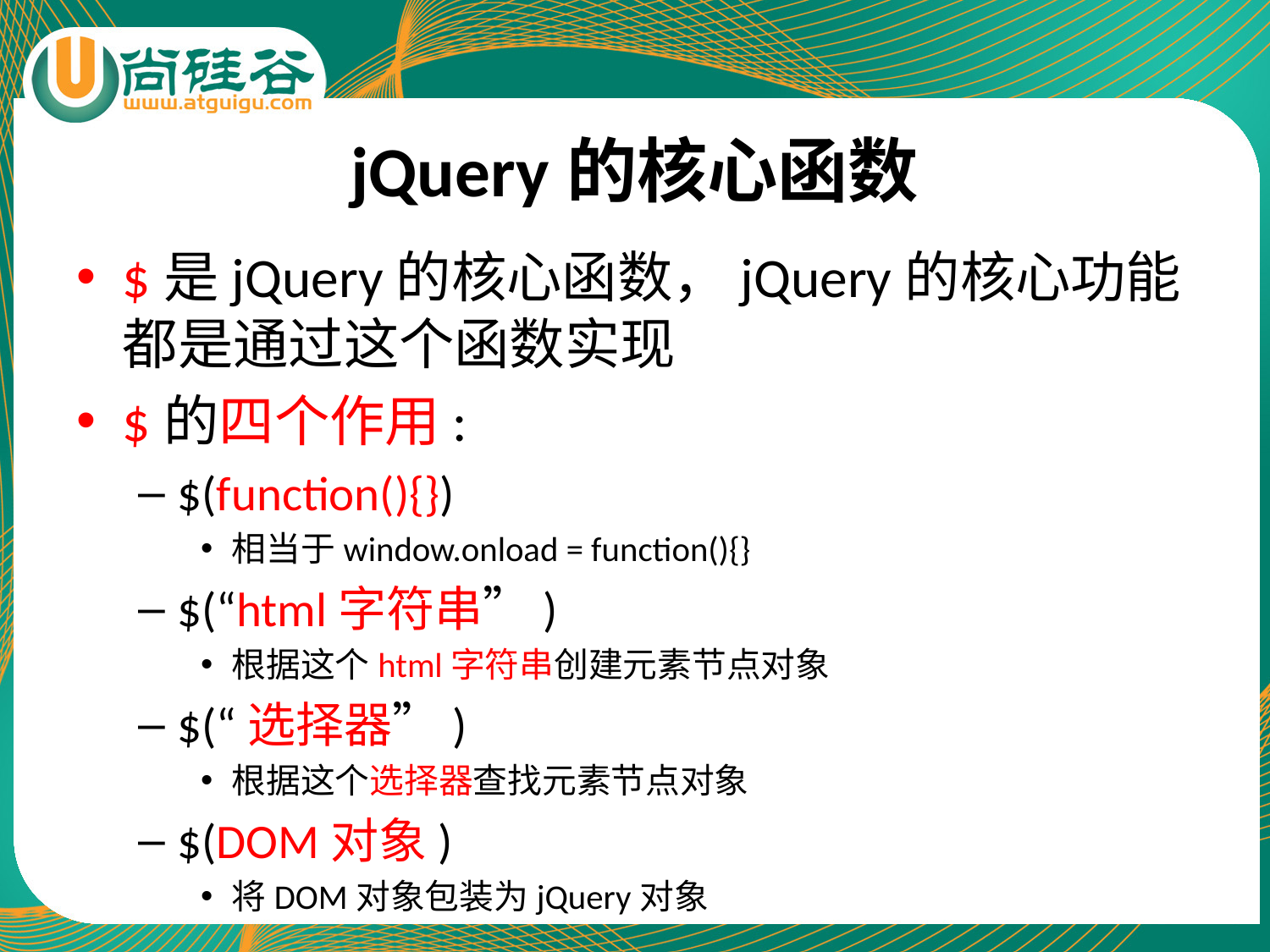

# jQuery的核心函数
$是jQuery的核心函数，jQuery的核心功能都是通过这个函数实现
$的四个作用:
$(function(){})
相当于window.onload = function(){}
$(“html字符串”)
根据这个html字符串创建元素节点对象
$(“选择器”)
根据这个选择器查找元素节点对象
$(DOM对象)
将DOM对象包装为jQuery对象